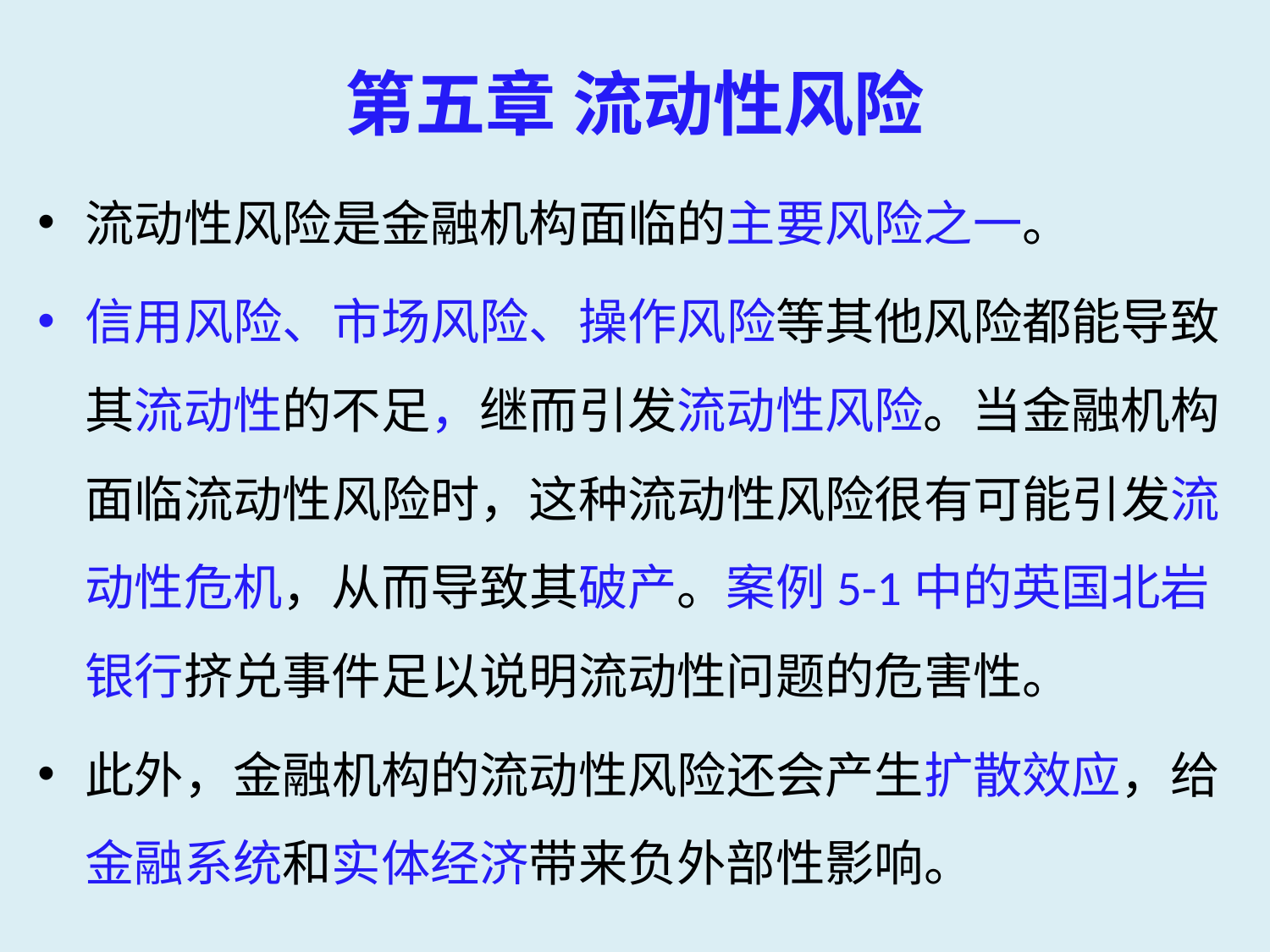

# 第五章 流动性风险
流动性风险是金融机构面临的主要风险之一。
信用风险、市场风险、操作风险等其他风险都能导致其流动性的不足，继而引发流动性风险。当金融机构面临流动性风险时，这种流动性风险很有可能引发流动性危机，从而导致其破产。案例5-1中的英国北岩银行挤兑事件足以说明流动性问题的危害性。
此外，金融机构的流动性风险还会产生扩散效应，给金融系统和实体经济带来负外部性影响。